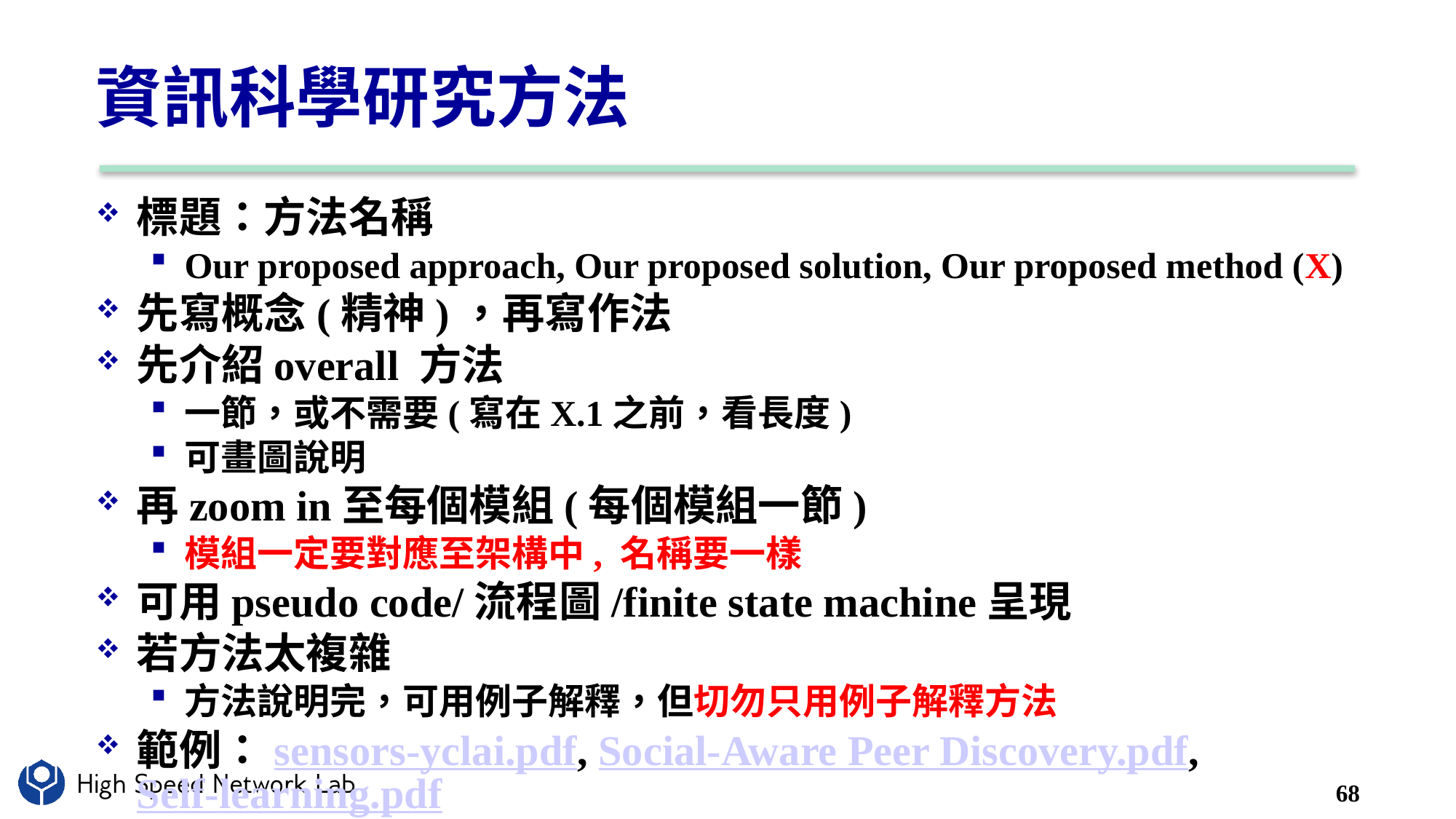

# 資訊科學研究方法
標題：方法名稱
Our proposed approach, Our proposed solution, Our proposed method (X)
先寫概念(精神)，再寫作法
先介紹overall 方法
一節，或不需要(寫在X.1之前，看長度)
可畫圖說明
再zoom in至每個模組(每個模組一節)
模組一定要對應至架構中, 名稱要一樣
可用pseudo code/流程圖/finite state machine呈現
若方法太複雜
方法說明完，可用例子解釋，但切勿只用例子解釋方法
範例：sensors-yclai.pdf, Social-Aware Peer Discovery.pdf, Self-learning.pdf
68